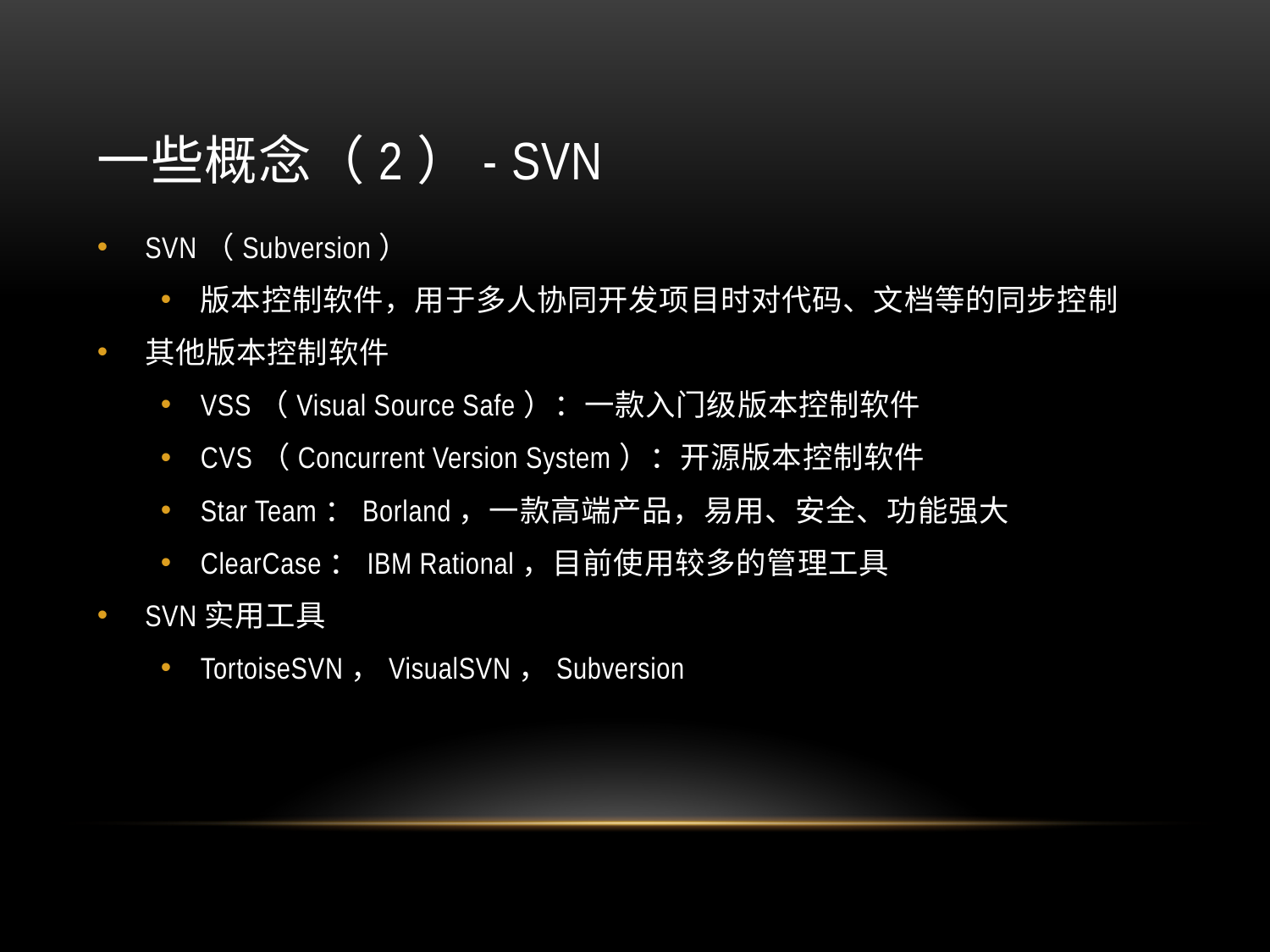

# 一些概念（2）- SVN
SVN（Subversion）
版本控制软件，用于多人协同开发项目时对代码、文档等的同步控制
其他版本控制软件
VSS（Visual Source Safe）：一款入门级版本控制软件
CVS（Concurrent Version System）：开源版本控制软件
Star Team：Borland，一款高端产品，易用、安全、功能强大
ClearCase：IBM Rational，目前使用较多的管理工具
SVN实用工具
TortoiseSVN，VisualSVN，Subversion